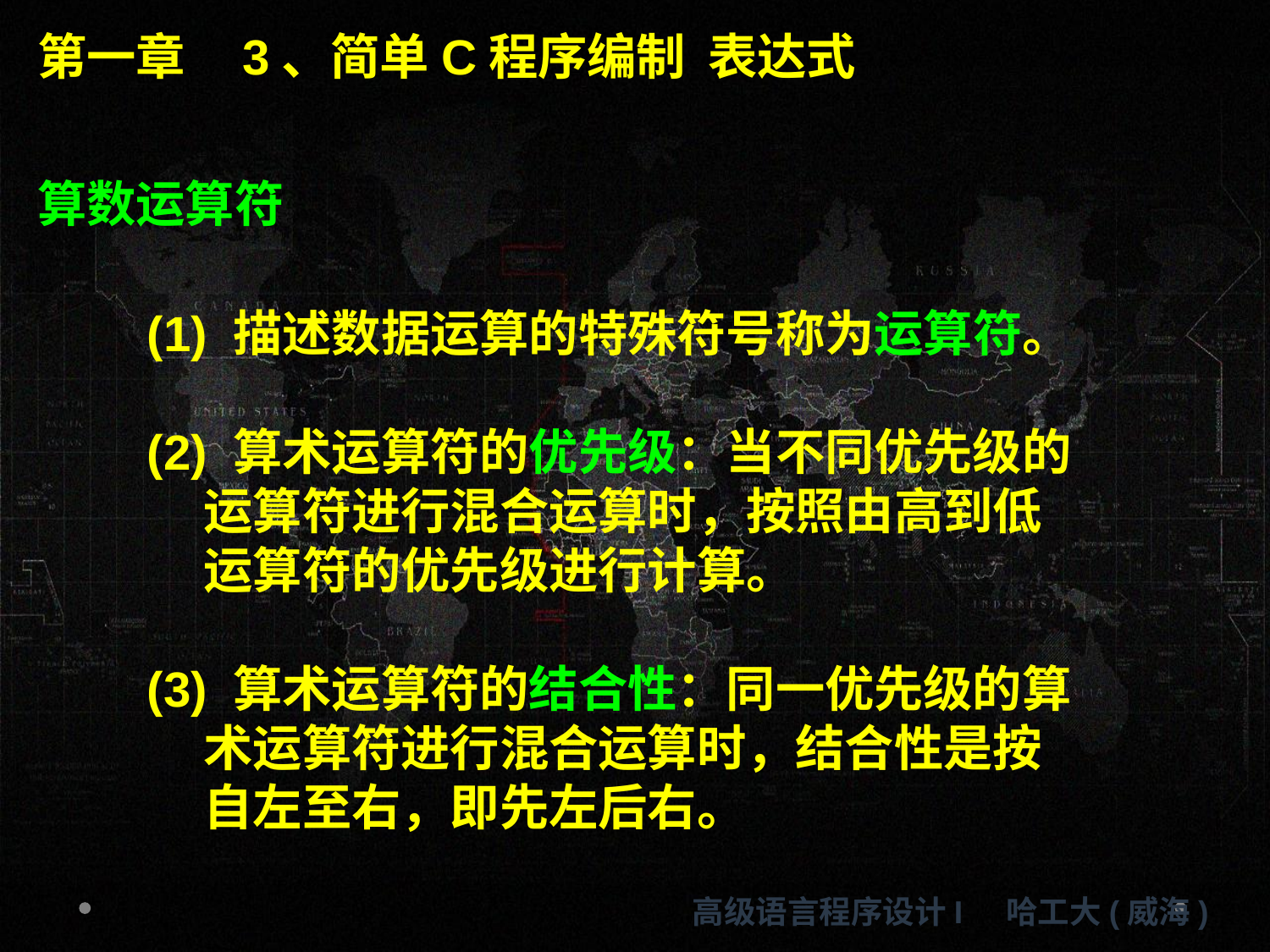

第一章    3、简单C程序编制  表达式
算数运算符
(1) 描述数据运算的特殊符号称为运算符。

(2) 算术运算符的优先级：当不同优先级的
    运算符进行混合运算时，按照由高到低
    运算符的优先级进行计算。

(3) 算术运算符的结合性：同一优先级的算
    术运算符进行混合运算时，结合性是按
    自左至右，即先左后右。